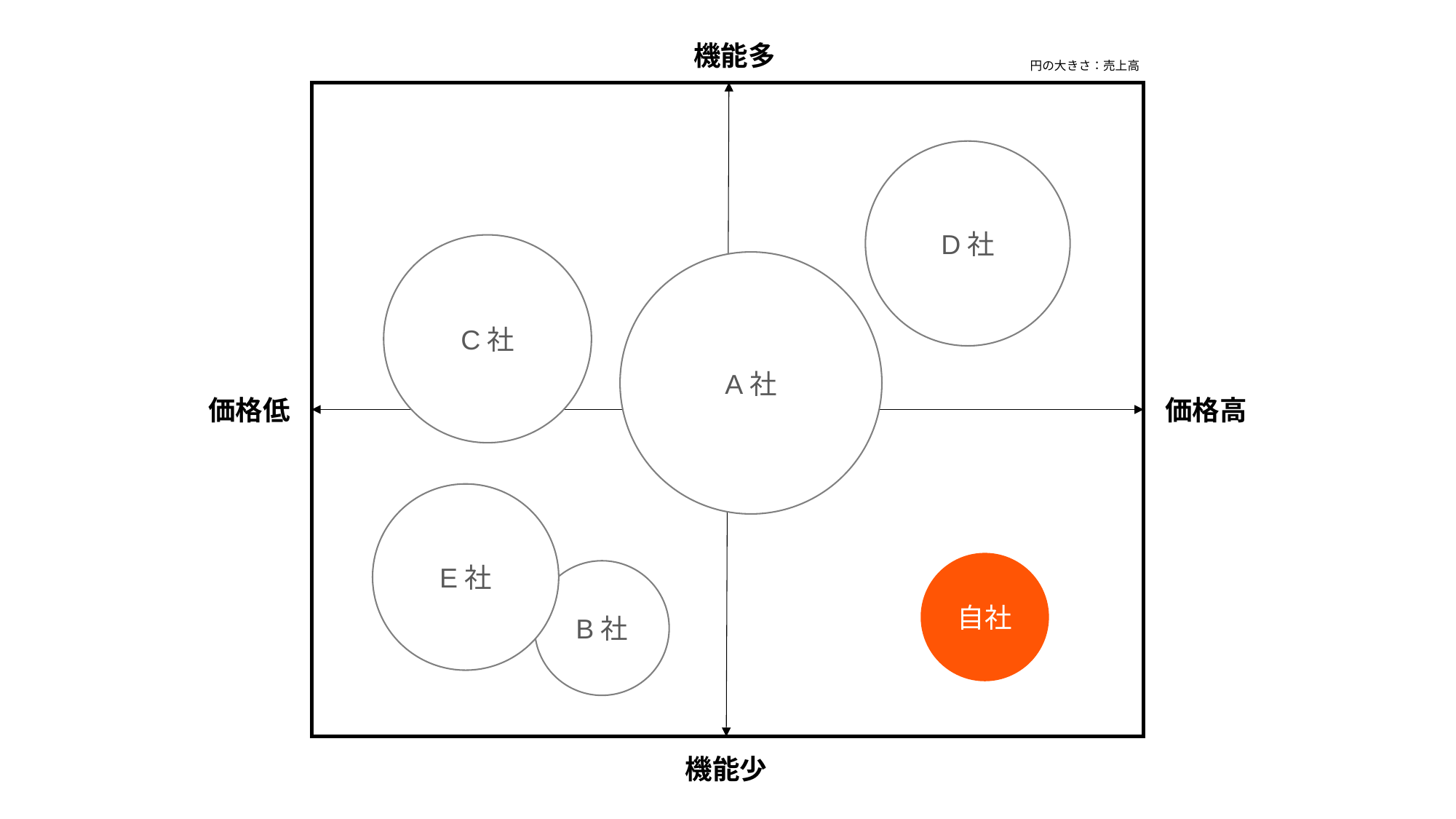

機能多
円の大きさ：売上高

D社
C社
A社
価格低
価格高
E社
自社
B社
機能少